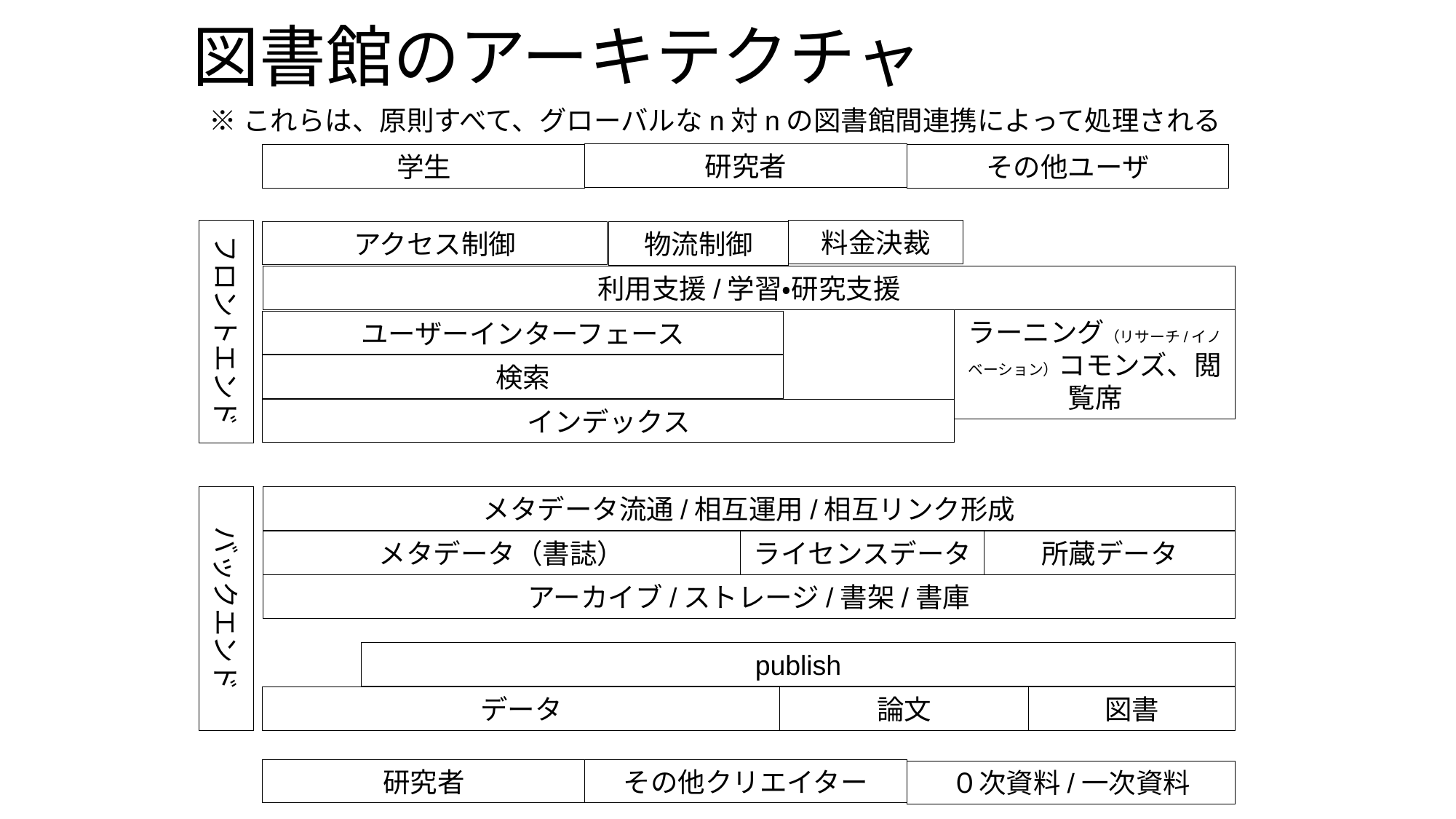

# 図書館のアーキテクチャ
※これらは、原則すべて、グローバルなn対nの図書館間連携によって処理される
研究者
学生
その他ユーザ
フロントエンド
料金決裁
アクセス制御
物流制御
利用支援/学習・研究支援
ラーニング（リサーチ/イノベーション）コモンズ、閲覧席
ユーザーインターフェース
検索
インデックス
バックエンド
メタデータ流通/相互運用/相互リンク形成
メタデータ（書誌）
ライセンスデータ
所蔵データ
アーカイブ/ストレージ/書架/書庫
publish
データ
論文
図書
研究者
その他クリエイター
０次資料/一次資料